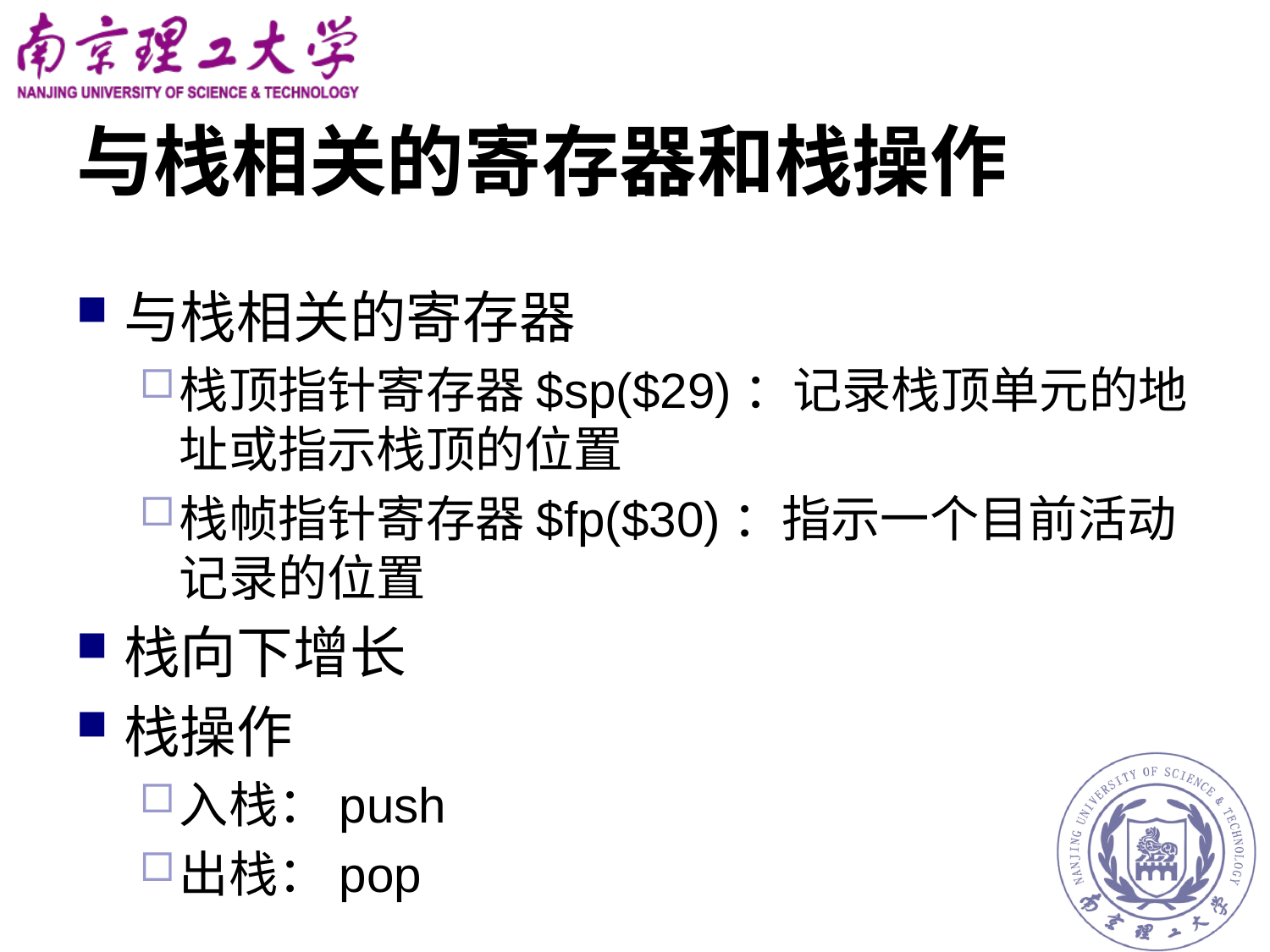

# 与栈相关的寄存器和栈操作
与栈相关的寄存器
栈顶指针寄存器$sp($29)：记录栈顶单元的地址或指示栈顶的位置
栈帧指针寄存器$fp($30)：指示一个目前活动记录的位置
栈向下增长
栈操作
入栈：push
出栈：pop